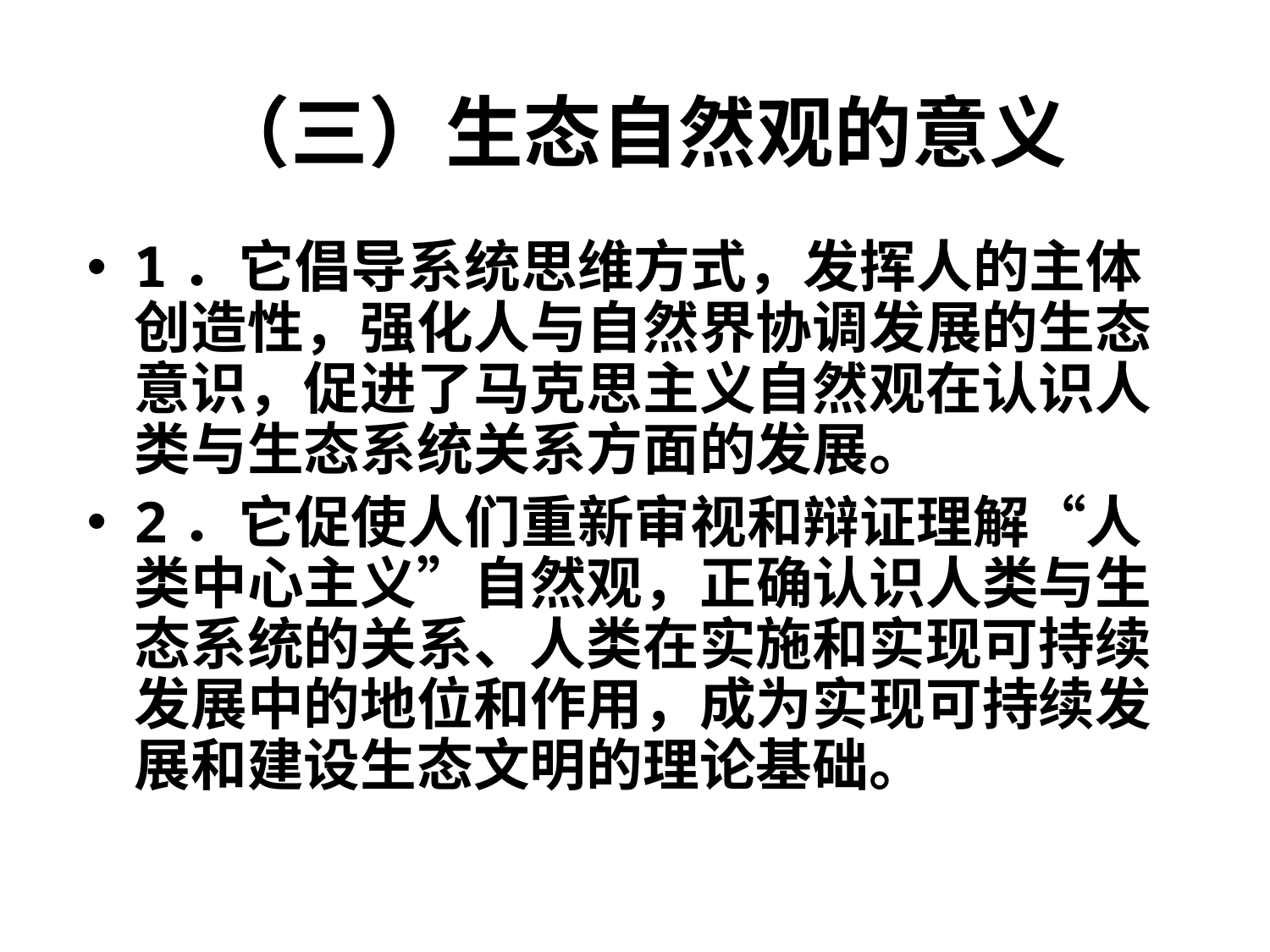

（三）生态自然观的意义
1．它倡导系统思维方式，发挥人的主体创造性，强化人与自然界协调发展的生态意识，促进了马克思主义自然观在认识人类与生态系统关系方面的发展。
2．它促使人们重新审视和辩证理解“人类中心主义”自然观，正确认识人类与生态系统的关系、人类在实施和实现可持续发展中的地位和作用，成为实现可持续发展和建设生态文明的理论基础。